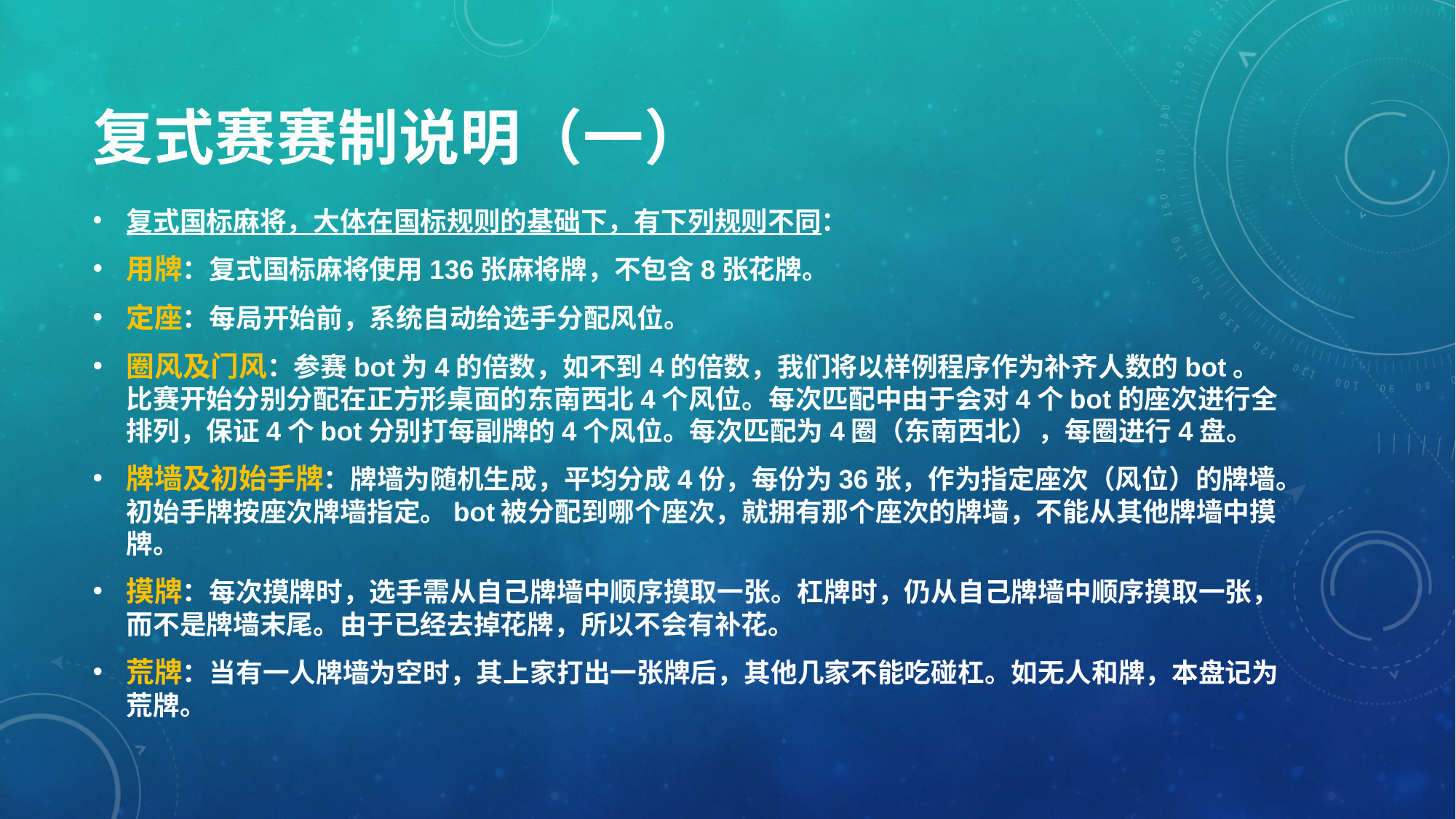

# 复式赛赛制说明（一）
复式国标麻将，大体在国标规则的基础下，有下列规则不同：
用牌：复式国标麻将使用136张麻将牌，不包含8张花牌。
定座：每局开始前，系统自动给选手分配风位。
圈风及门风：参赛bot为4的倍数，如不到4的倍数，我们将以样例程序作为补齐人数的bot。比赛开始分别分配在正方形桌面的东南西北4个风位。每次匹配中由于会对4个bot的座次进行全排列，保证4个bot分别打每副牌的4个风位。每次匹配为4圈（东南西北），每圈进行4盘。
牌墙及初始手牌：牌墙为随机生成，平均分成4份，每份为36张，作为指定座次（风位）的牌墙。初始手牌按座次牌墙指定。bot被分配到哪个座次，就拥有那个座次的牌墙，不能从其他牌墙中摸牌。
摸牌：每次摸牌时，选手需从自己牌墙中顺序摸取一张。杠牌时，仍从自己牌墙中顺序摸取一张，而不是牌墙末尾。由于已经去掉花牌，所以不会有补花。
荒牌：当有一人牌墙为空时，其上家打出一张牌后，其他几家不能吃碰杠。如无人和牌，本盘记为荒牌。